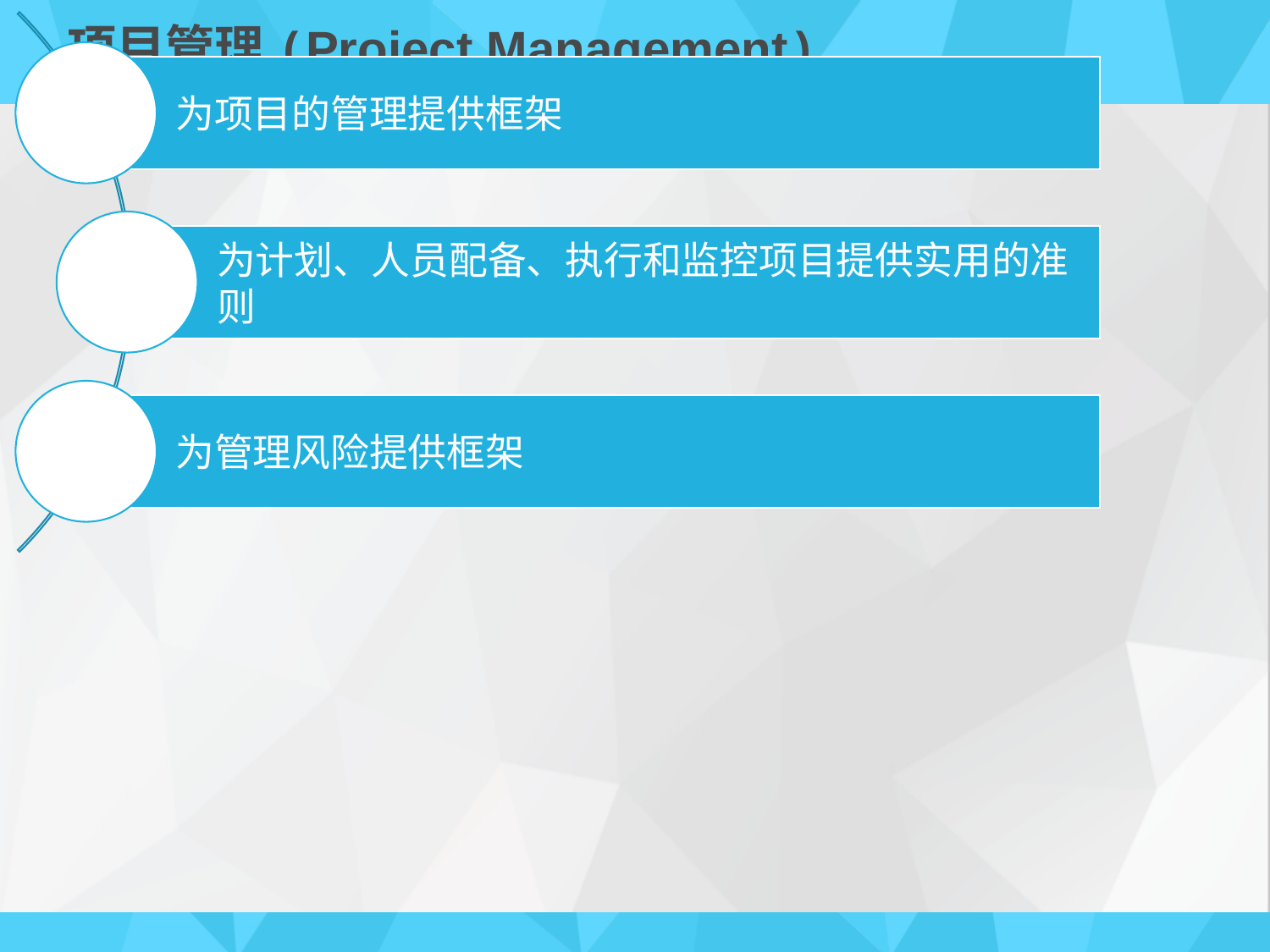

# 项目管理(Project Management)
为项目的管理提供框架
为计划、人员配备、执行和监控项目提供实用的准则
为管理风险提供框架